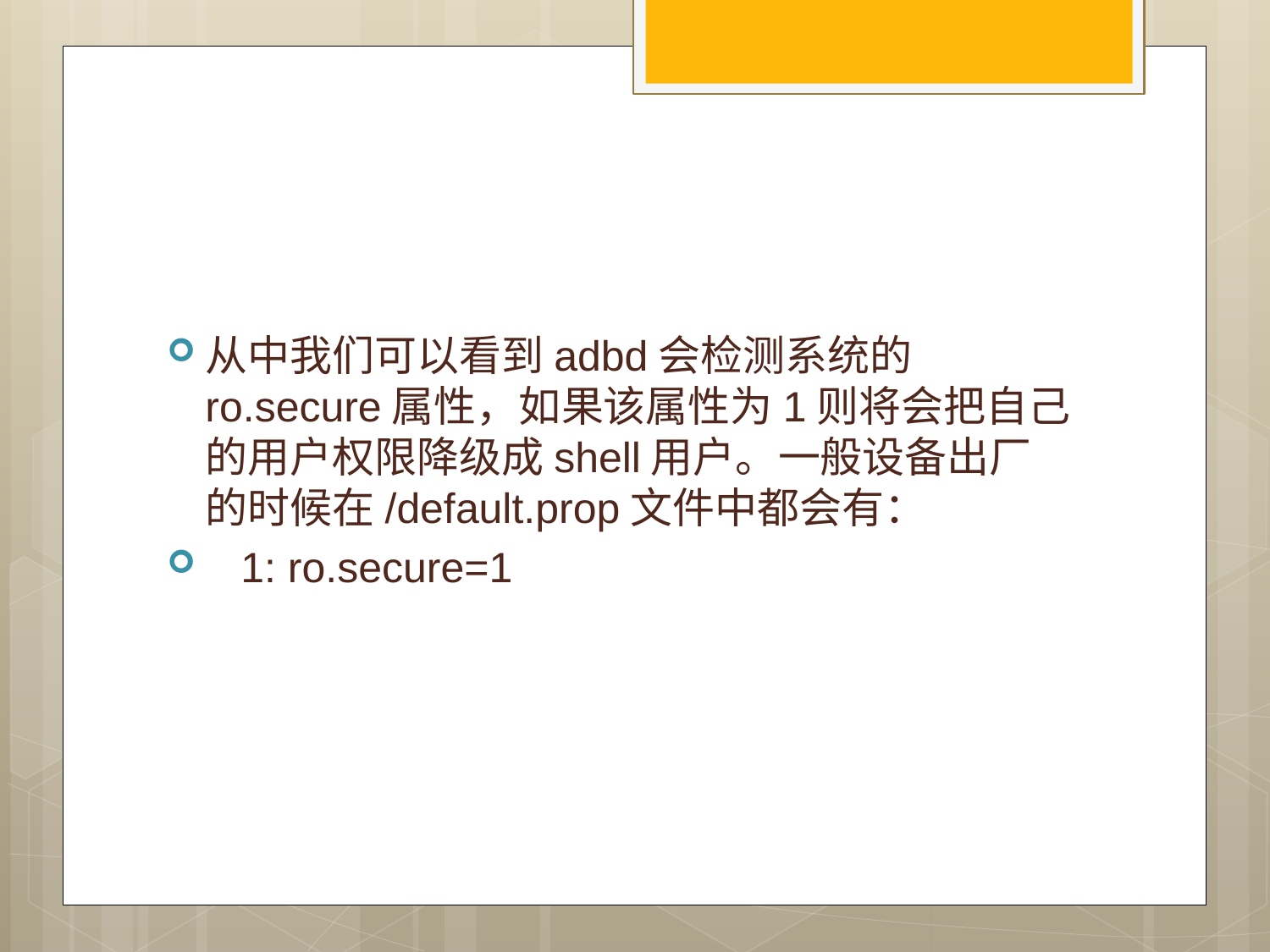

#
从中我们可以看到adbd会检测系统的ro.secure属性，如果该属性为1则将会把自己的用户权限降级成shell用户。一般设备出厂的时候在/default.prop文件中都会有：
   1: ro.secure=1